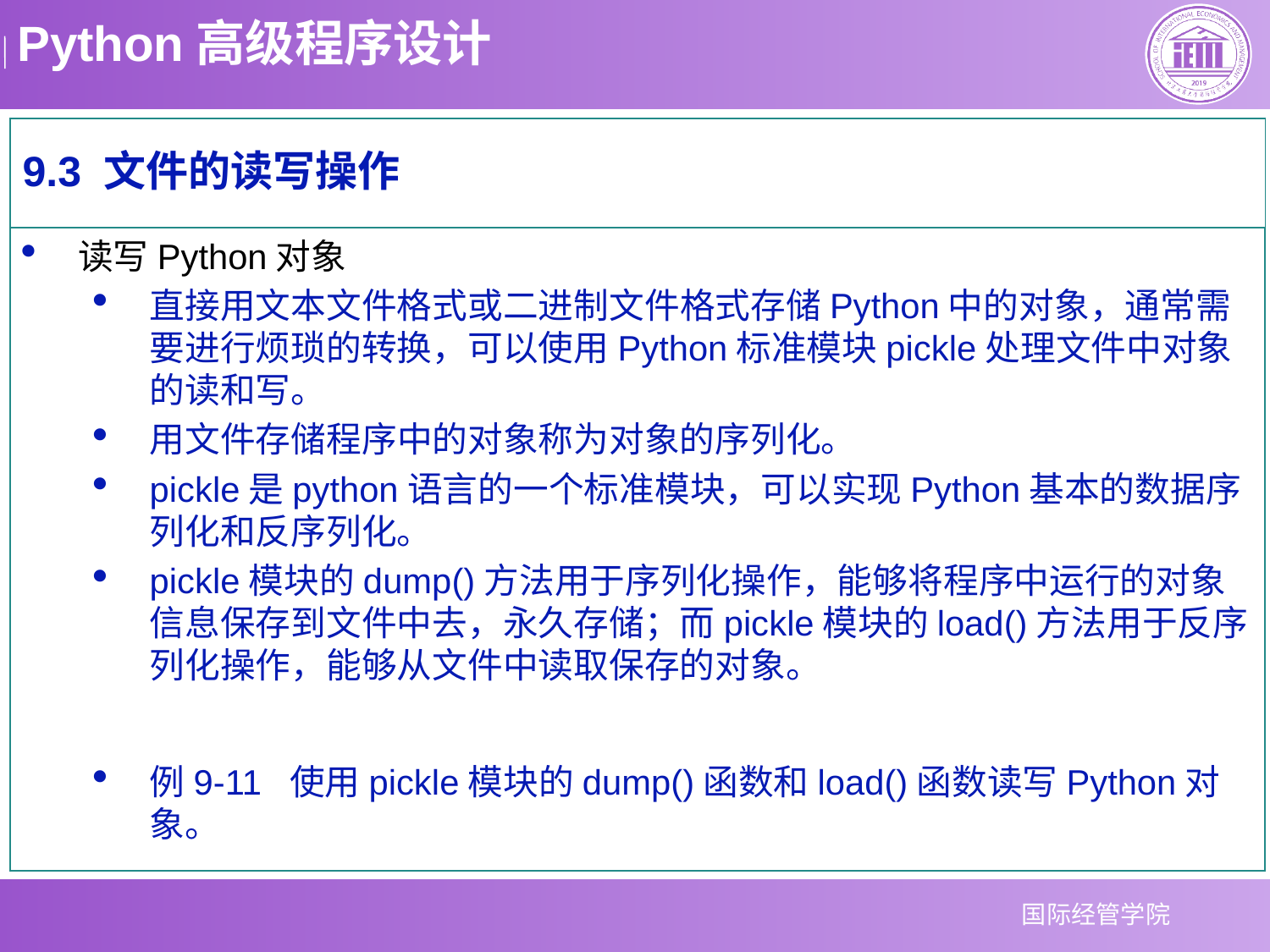

9.3 文件的读写操作
读写Python对象
直接用文本文件格式或二进制文件格式存储Python中的对象，通常需要进行烦琐的转换，可以使用Python标准模块pickle处理文件中对象的读和写。
用文件存储程序中的对象称为对象的序列化。
pickle是python语言的一个标准模块，可以实现Python基本的数据序列化和反序列化。
pickle模块的dump()方法用于序列化操作，能够将程序中运行的对象信息保存到文件中去，永久存储；而pickle模块的load()方法用于反序列化操作，能够从文件中读取保存的对象。

例9-11  使用pickle模块的dump()函数和load()函数读写Python对象。